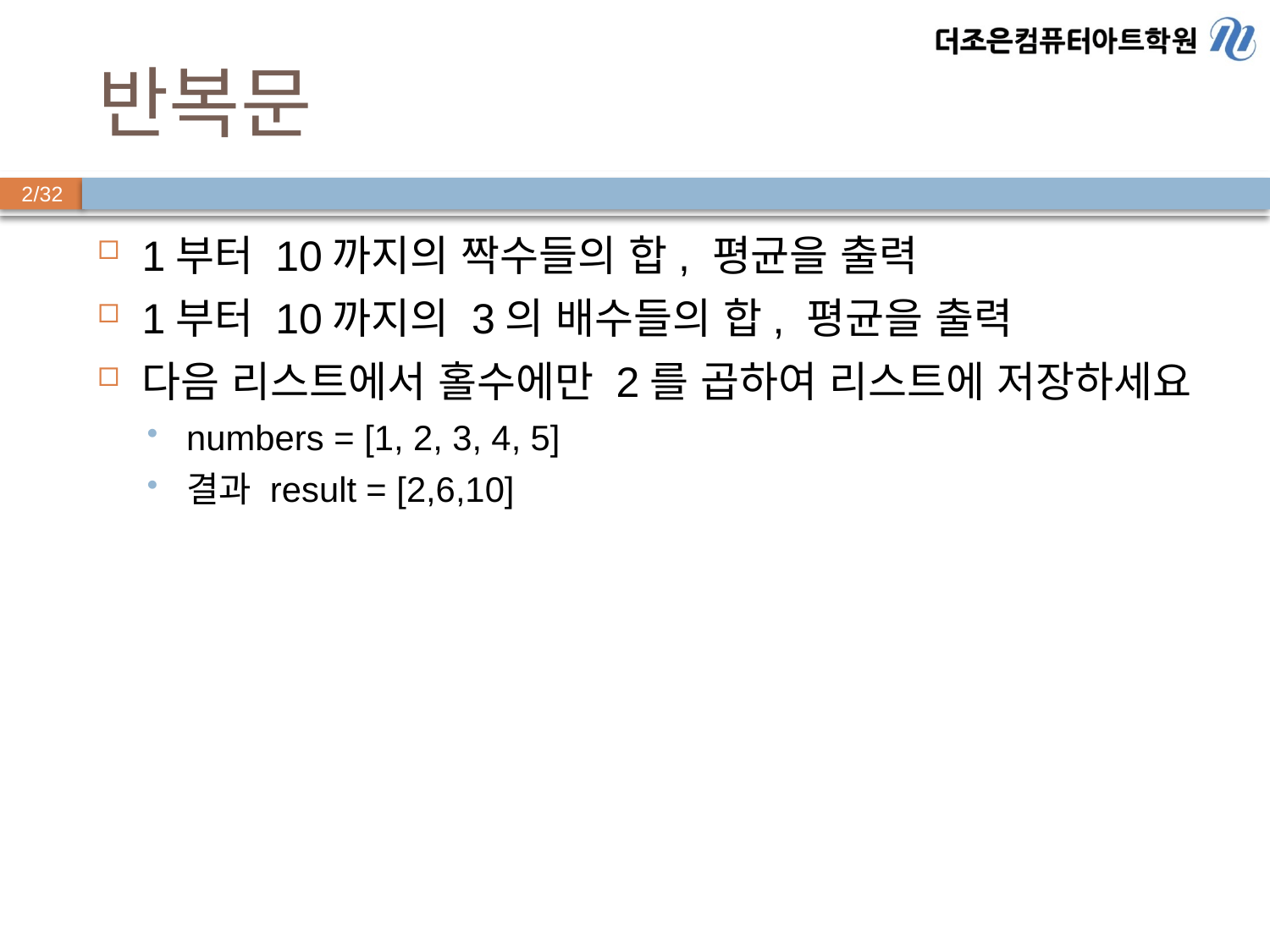

# 반복문
1부터 10까지의 짝수들의 합, 평균을 출력
1부터 10까지의 3의 배수들의 합, 평균을 출력
다음 리스트에서 홀수에만 2를 곱하여 리스트에 저장하세요
numbers = [1, 2, 3, 4, 5]
결과 result = [2,6,10]